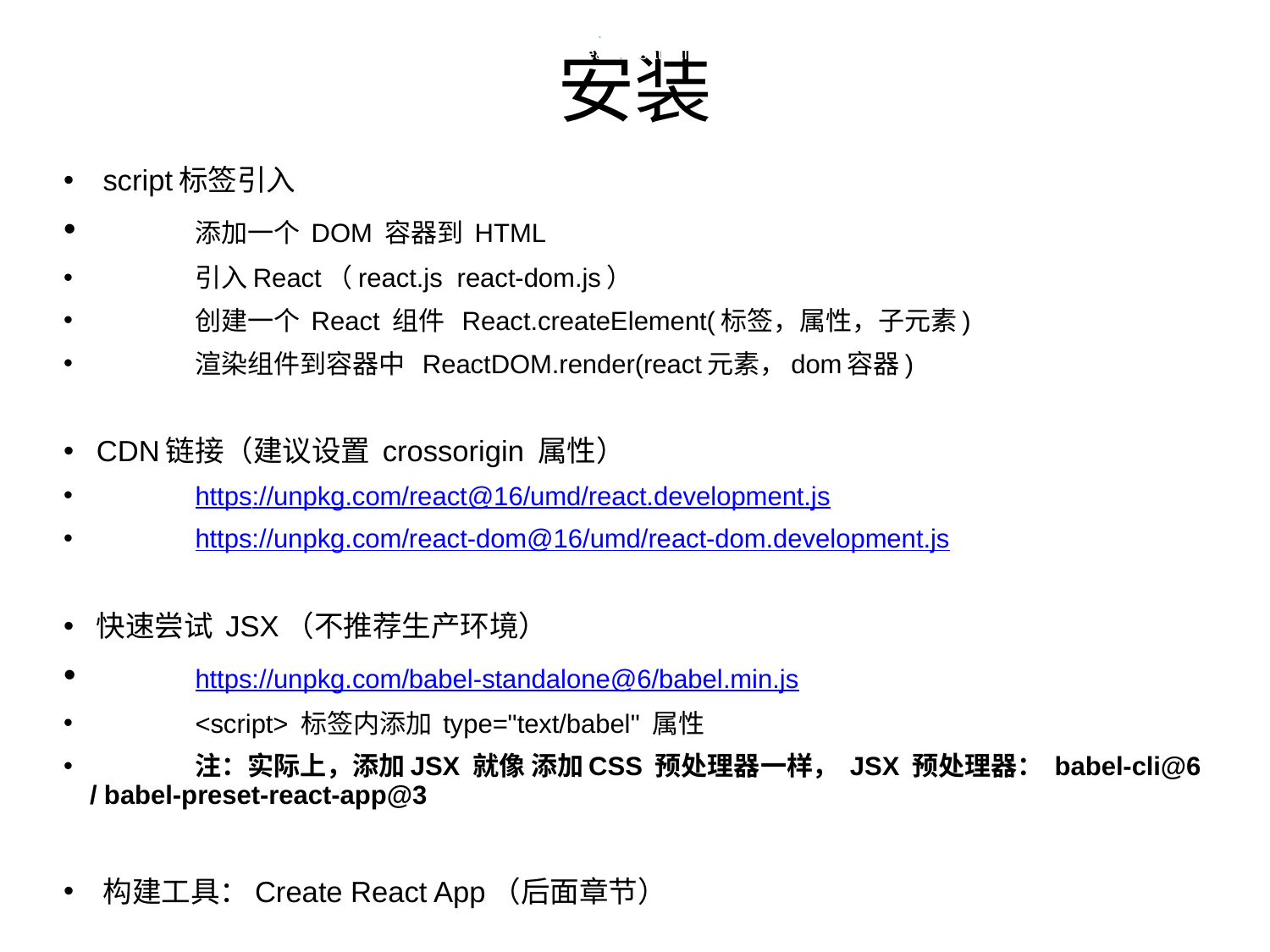

React.createElement
React.createElement
# 安装
script标签引入
	添加一个 DOM 容器到 HTML
	引入React（react.js  react-dom.js）
	创建一个 React 组件  React.createElement(标签，属性，子元素)
	渲染组件到容器中  ReactDOM.render(react元素，dom容器)

CDN链接（建议设置 crossorigin 属性）
	https://unpkg.com/react@16/umd/react.development.js
	https://unpkg.com/react-dom@16/umd/react-dom.development.js

快速尝试 JSX（不推荐生产环境）
	https://unpkg.com/babel-standalone@6/babel.min.js
	<script> 标签内添加 type="text/babel" 属性
	注：实际上，添加JSX 就像 添加CSS 预处理器一样， JSX 预处理器： babel-cli@6 / babel-preset-react-app@3

构建工具：Create React App（后面章节）